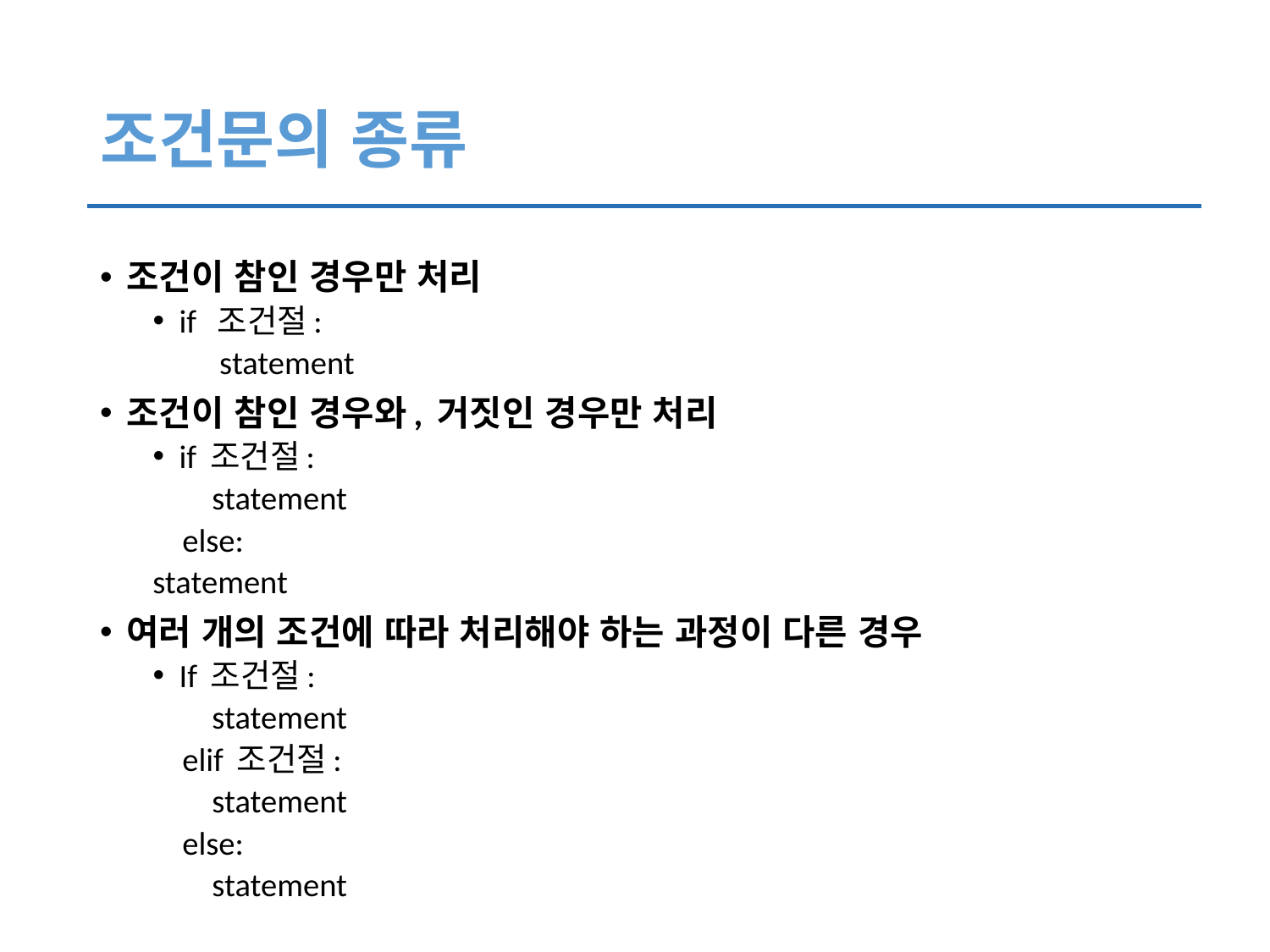

# 조건문의 종류
조건이 참인 경우만 처리
if  조건절:
         statement
조건이 참인 경우와, 거짓인 경우만 처리
if 조건절:
        statement
    else:
	statement
여러 개의 조건에 따라 처리해야 하는 과정이 다른 경우
If 조건절:
        statement
    elif 조건절:
        statement
    else:
        statement